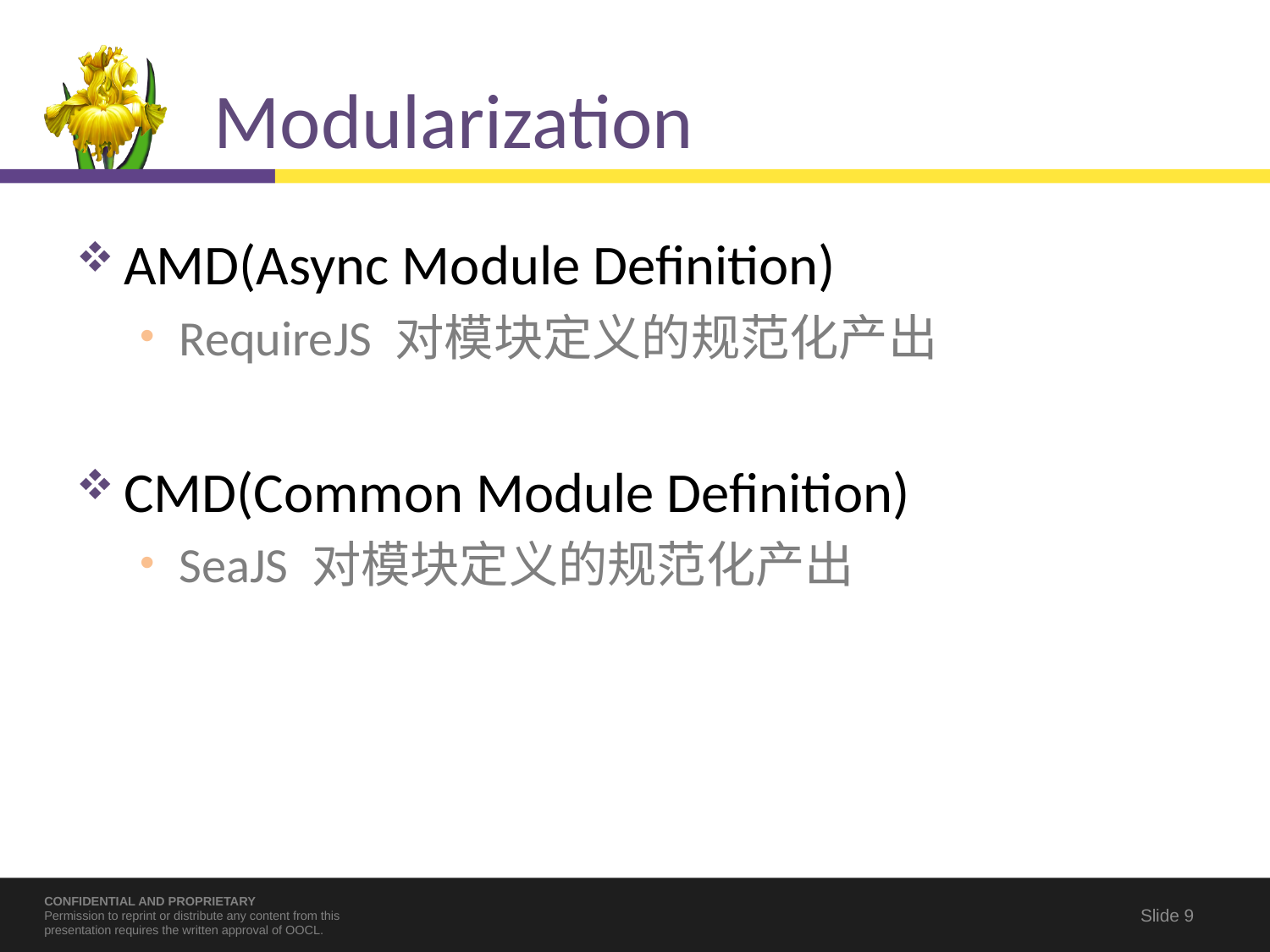

# Modularization
AMD(Async Module Definition)
RequireJS 对模块定义的规范化产出

CMD(Common Module Definition)
SeaJS 对模块定义的规范化产出
Slide 9